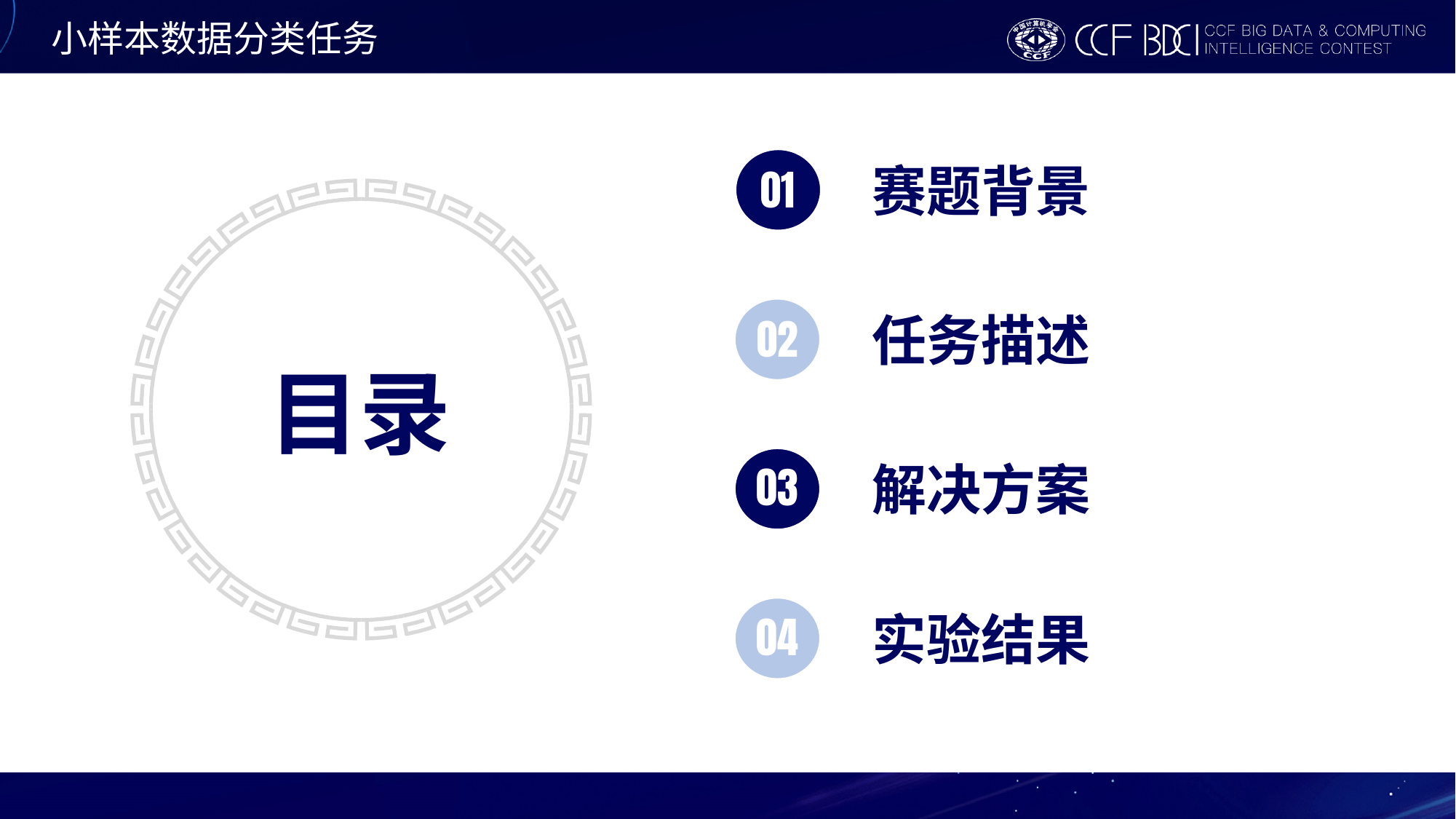

01
赛题背景

02
任务描述
目录
03
解决方案
04
实验结果